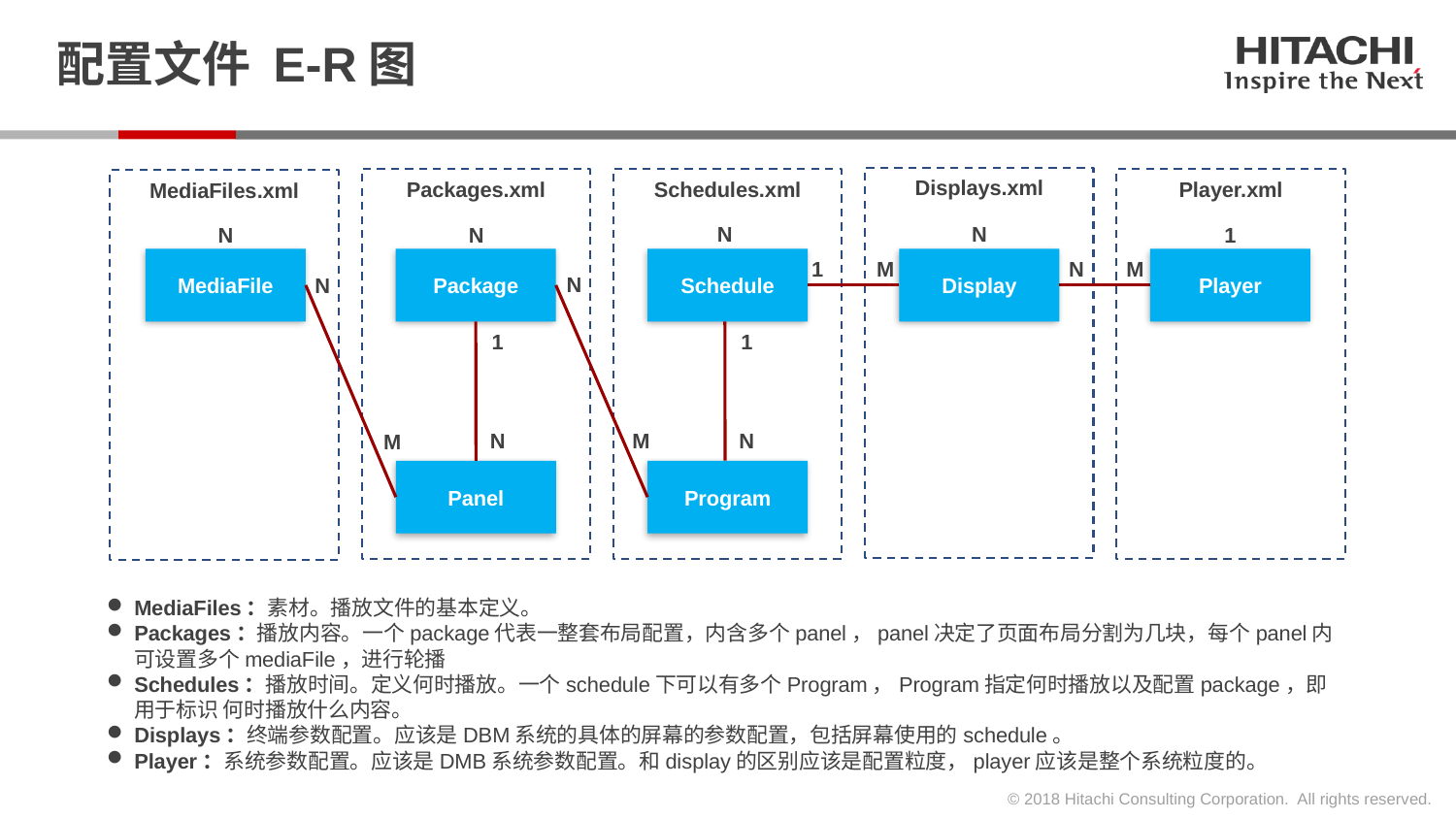

# 配置文件 E-R图
Displays.xml
Packages.xml
Schedules.xml
Player.xml
MediaFiles.xml
N
N
N
N
1
M
N
M
MediaFile
Package
Schedule
Display
Player
1
N
N
1
1
M
N
N
M
Panel
Program
MediaFiles：素材。播放文件的基本定义。
Packages：播放内容。一个package代表一整套布局配置，内含多个panel，panel决定了页面布局分割为几块，每个panel内可设置多个mediaFile，进行轮播
Schedules：播放时间。定义何时播放。一个schedule下可以有多个Program，Program指定何时播放以及配置package，即用于标识 何时播放什么内容。
Displays：终端参数配置。应该是DBM系统的具体的屏幕的参数配置，包括屏幕使用的schedule。
Player：系统参数配置。应该是DMB系统参数配置。和display的区别应该是配置粒度，player应该是整个系统粒度的。